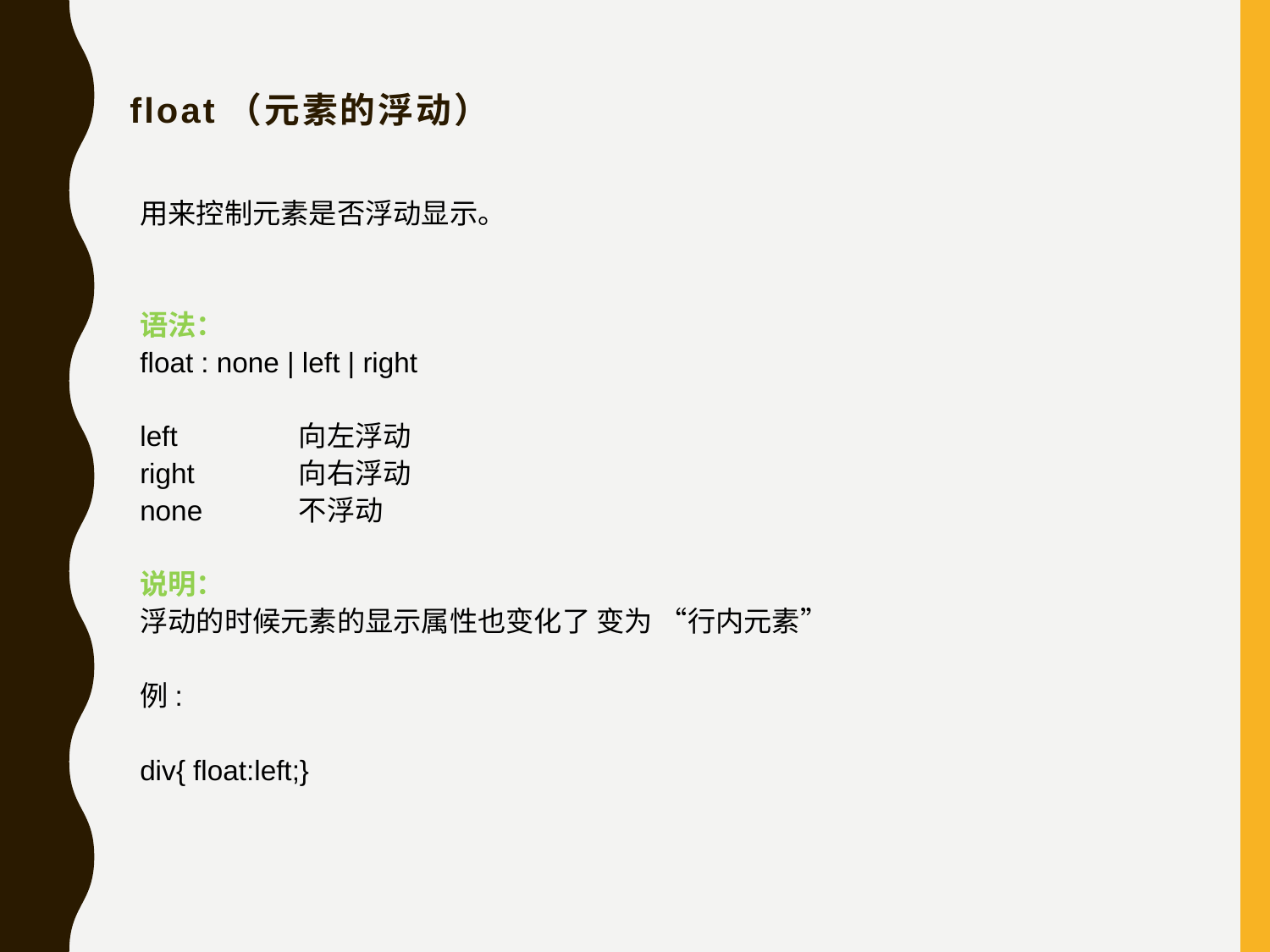

# float（元素的浮动）
用来控制元素是否浮动显示。

语法：
float : none | left | right

left    	向左浮动
right	向右浮动
none	不浮动

说明：
浮动的时候元素的显示属性也变化了 变为 “行内元素”

例:

div{ float:left;}